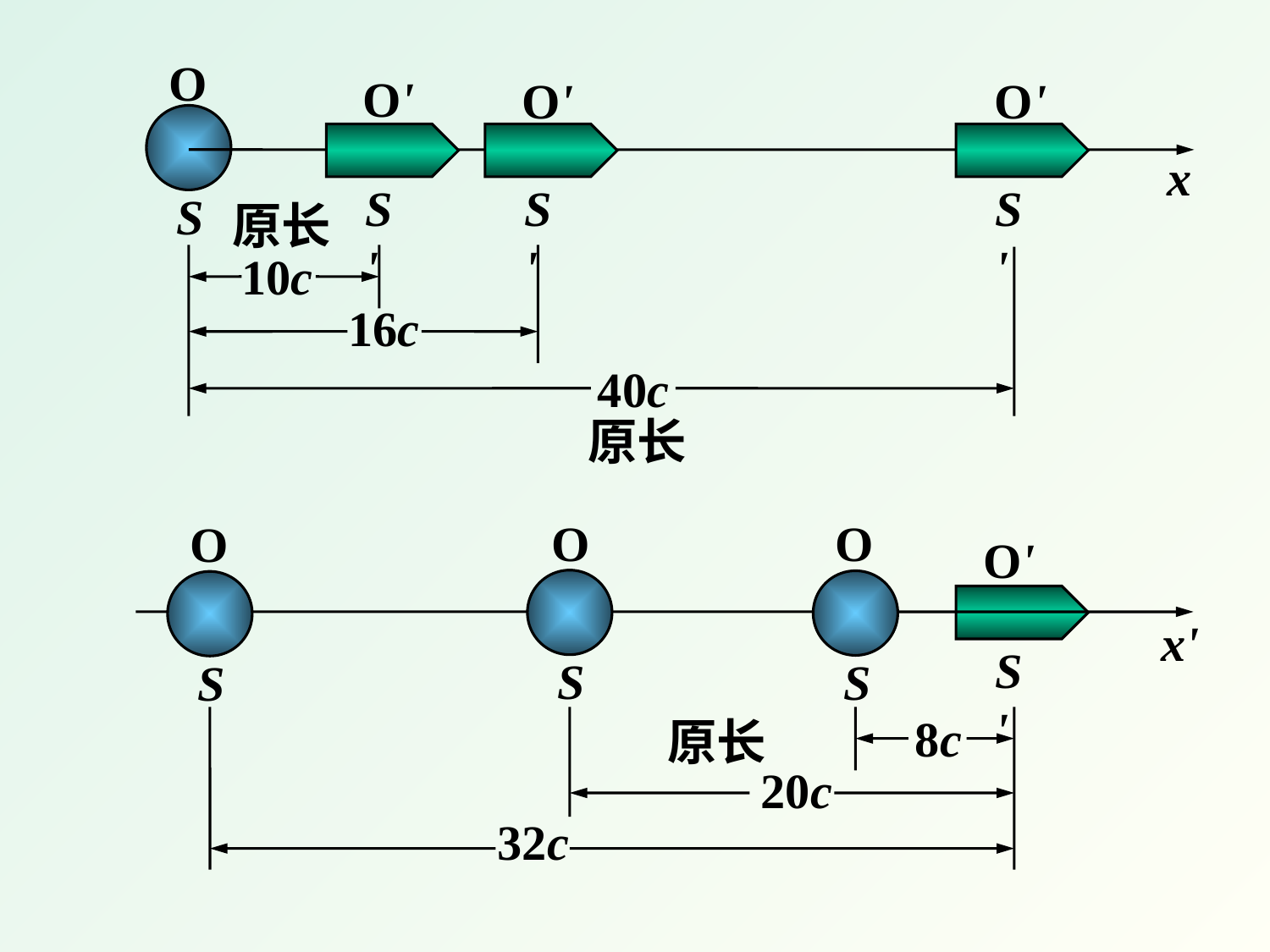

O
x

O'

S'
O'

S'
O'

S'

S
10c

16c

40c

原长
原长
O

S
O

S
O

S
O'
x'

S'
8c

32c

20c

原长